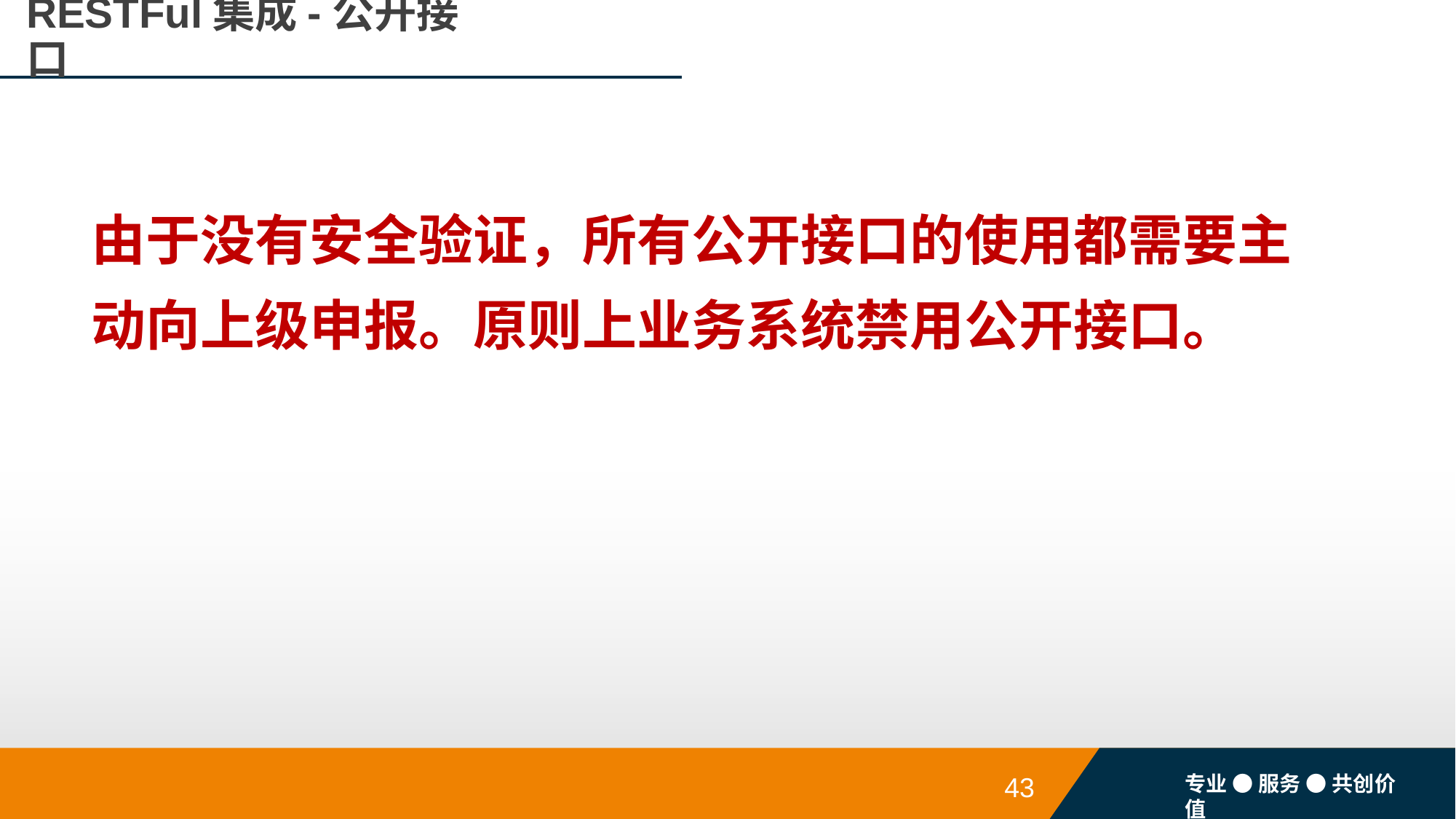

# RESTFul集成-公开接口
由于没有安全验证，所有公开接口的使用都需要主动向上级申报。原则上业务系统禁用公开接口。